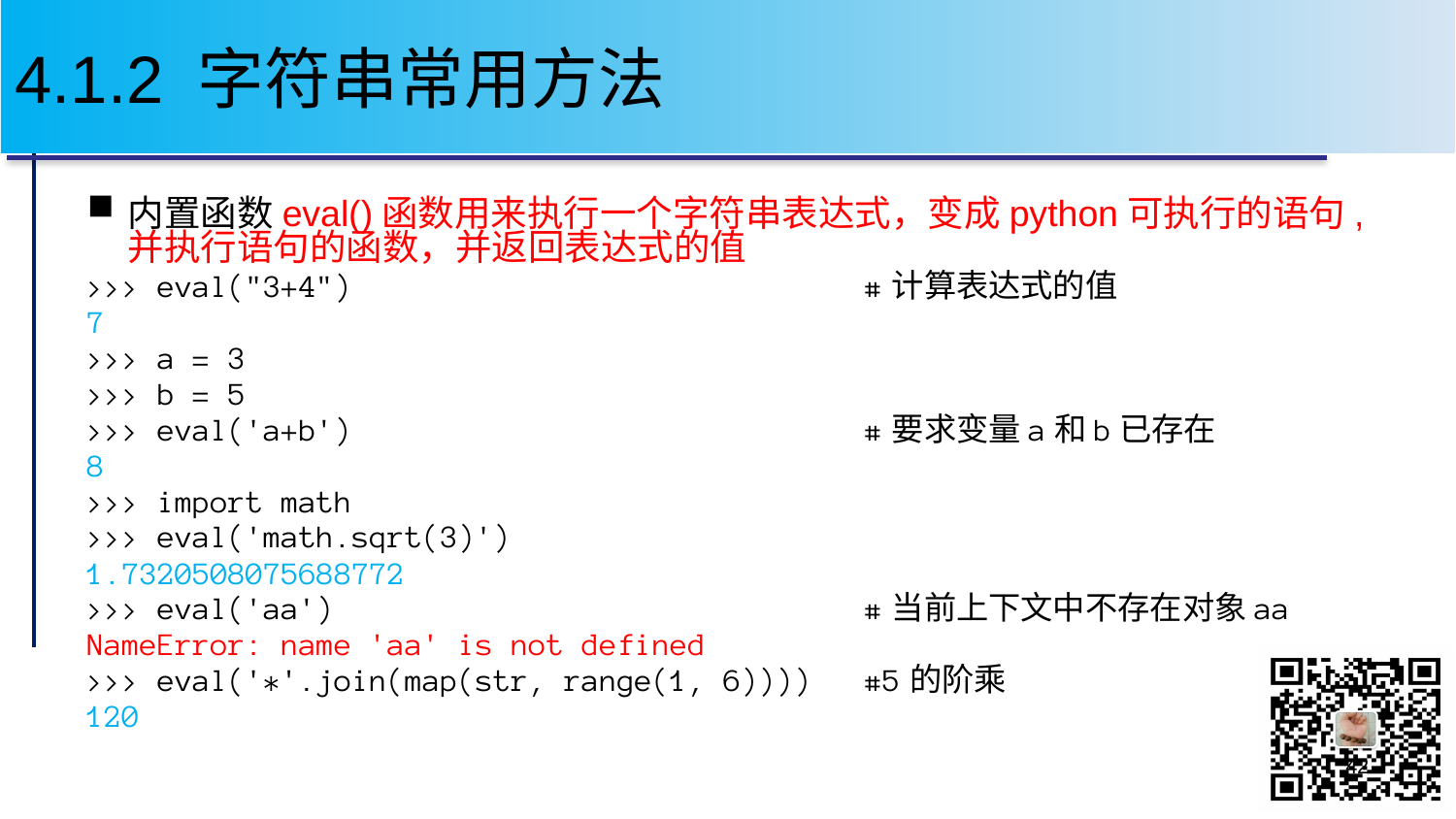

# 4.1.2 字符串常用方法
内置函数eval()函数用来执行一个字符串表达式，变成python可执行的语句,并执行语句的函数，并返回表达式的值
>>> eval("3+4")                             #计算表达式的值
7
>>> a = 3
>>> b = 5
>>> eval('a+b')                             #要求变量a和b已存在
8
>>> import math
>>> eval('math.sqrt(3)')
1.7320508075688772
>>> eval('aa')                              #当前上下文中不存在对象aa
NameError: name 'aa' is not defined
>>> eval('*'.join(map(str, range(1, 6))))   #5的阶乘
120
42